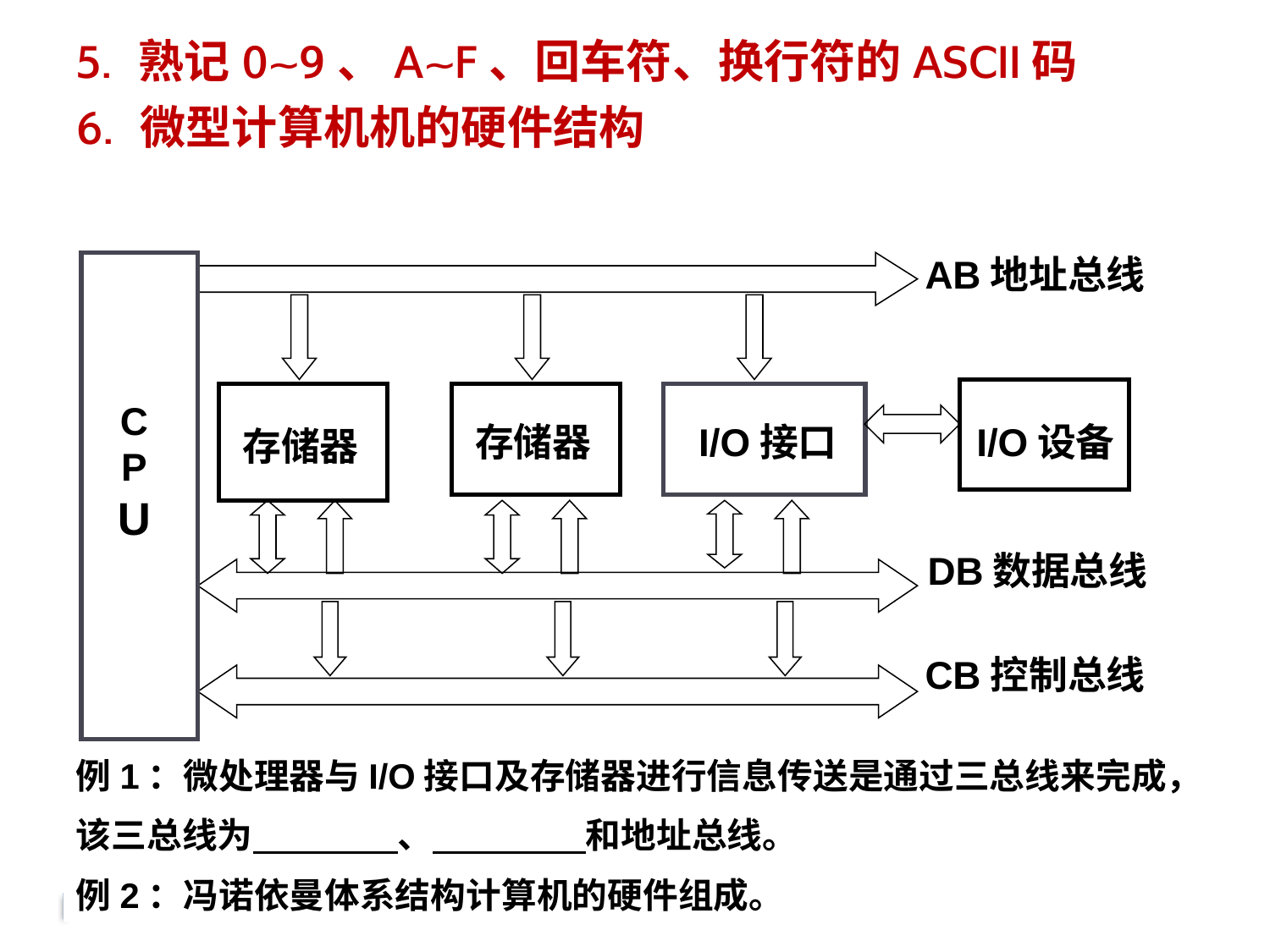

5. 熟记0~9、A~F、回车符、换行符的ASCII码
6. 微型计算机机的硬件结构
AB地址总线

 C
 P
 U

存储器
I/O接口
I/O设备
存储器

DB数据总线

CB控制总线

例1：微处理器与I/O接口及存储器进行信息传送是通过三总线来完成，
该三总线为                  、                   和地址总线。
例2：冯诺依曼体系结构计算机的硬件组成。